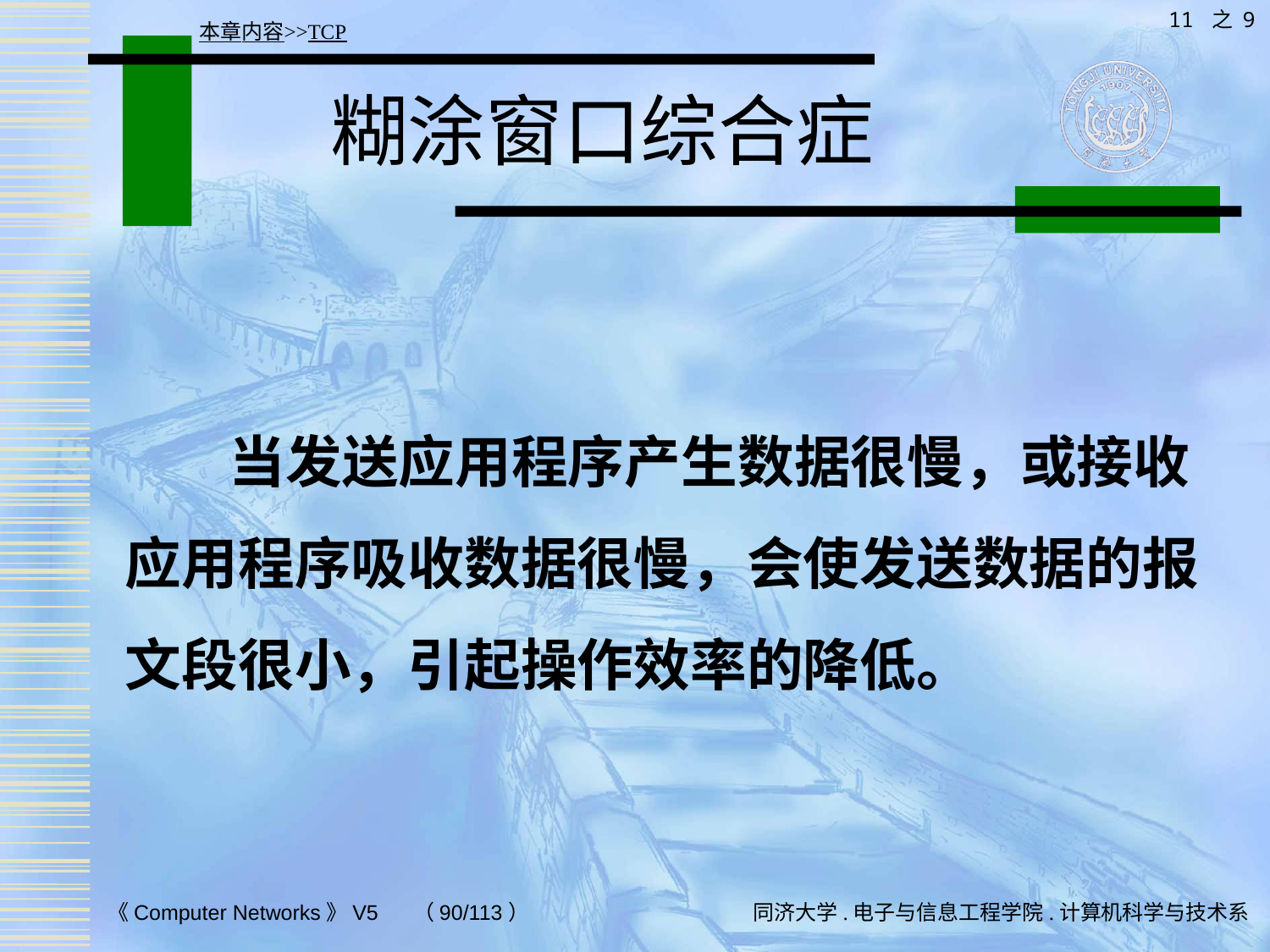

11 之 9
本章内容>>TCP
# 糊涂窗口综合症
       当发送应用程序产生数据很慢，或接收应用程序吸收数据很慢，会使发送数据的报文段很小，引起操作效率的降低。